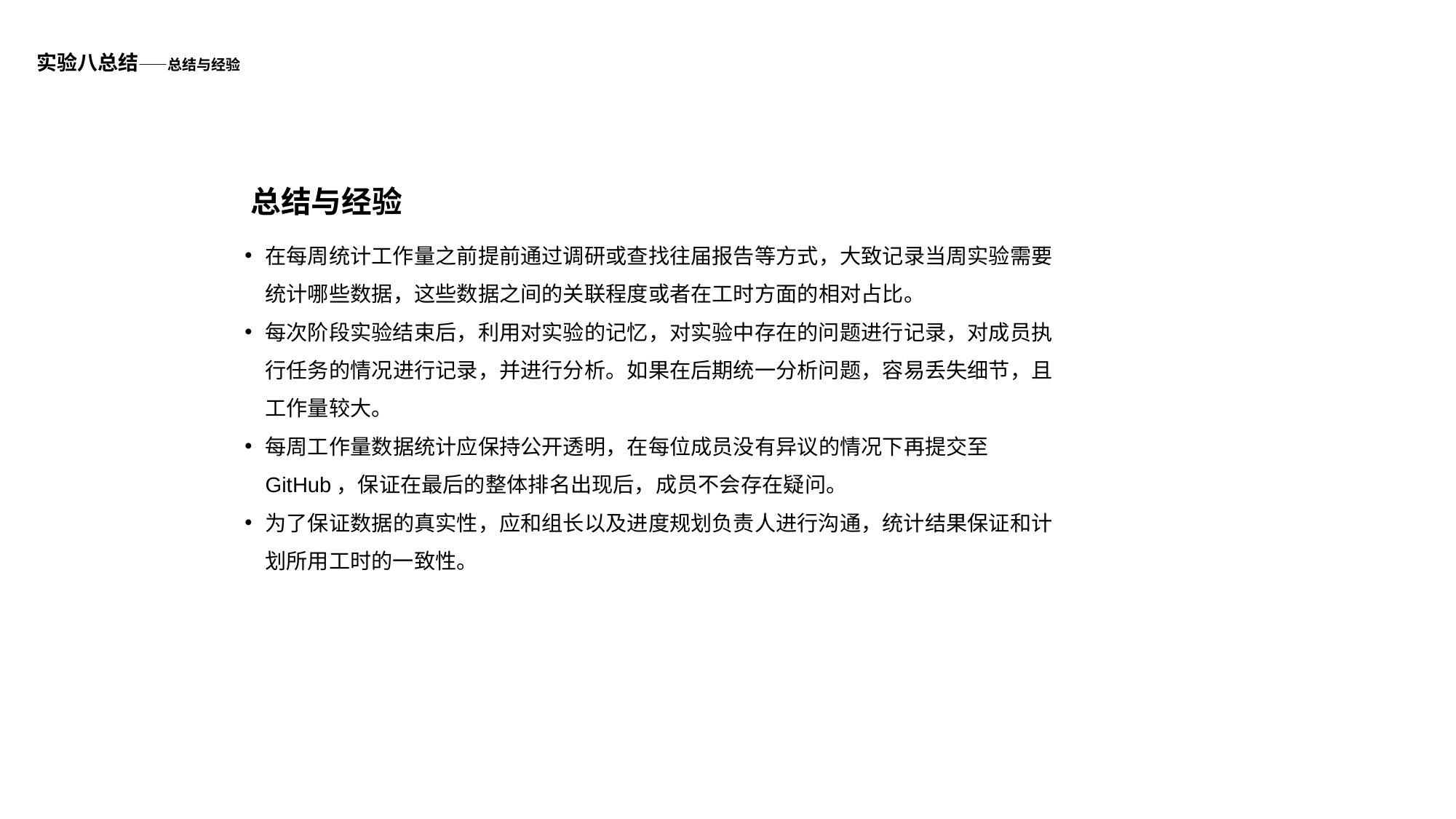

# 实验八总结——总结与经验

总结与经验
在每周统计工作量之前提前通过调研或查找往届报告等方式，大致记录当周实验需要统计哪些数据，这些数据之间的关联程度或者在工时方面的相对占比。
每次阶段实验结束后，利用对实验的记忆，对实验中存在的问题进行记录，对成员执行任务的情况进行记录，并进行分析。如果在后期统一分析问题，容易丢失细节，且工作量较大。
每周工作量数据统计应保持公开透明，在每位成员没有异议的情况下再提交至GitHub，保证在最后的整体排名出现后，成员不会存在疑问。
为了保证数据的真实性，应和组长以及进度规划负责人进行沟通，统计结果保证和计划所用工时的一致性。